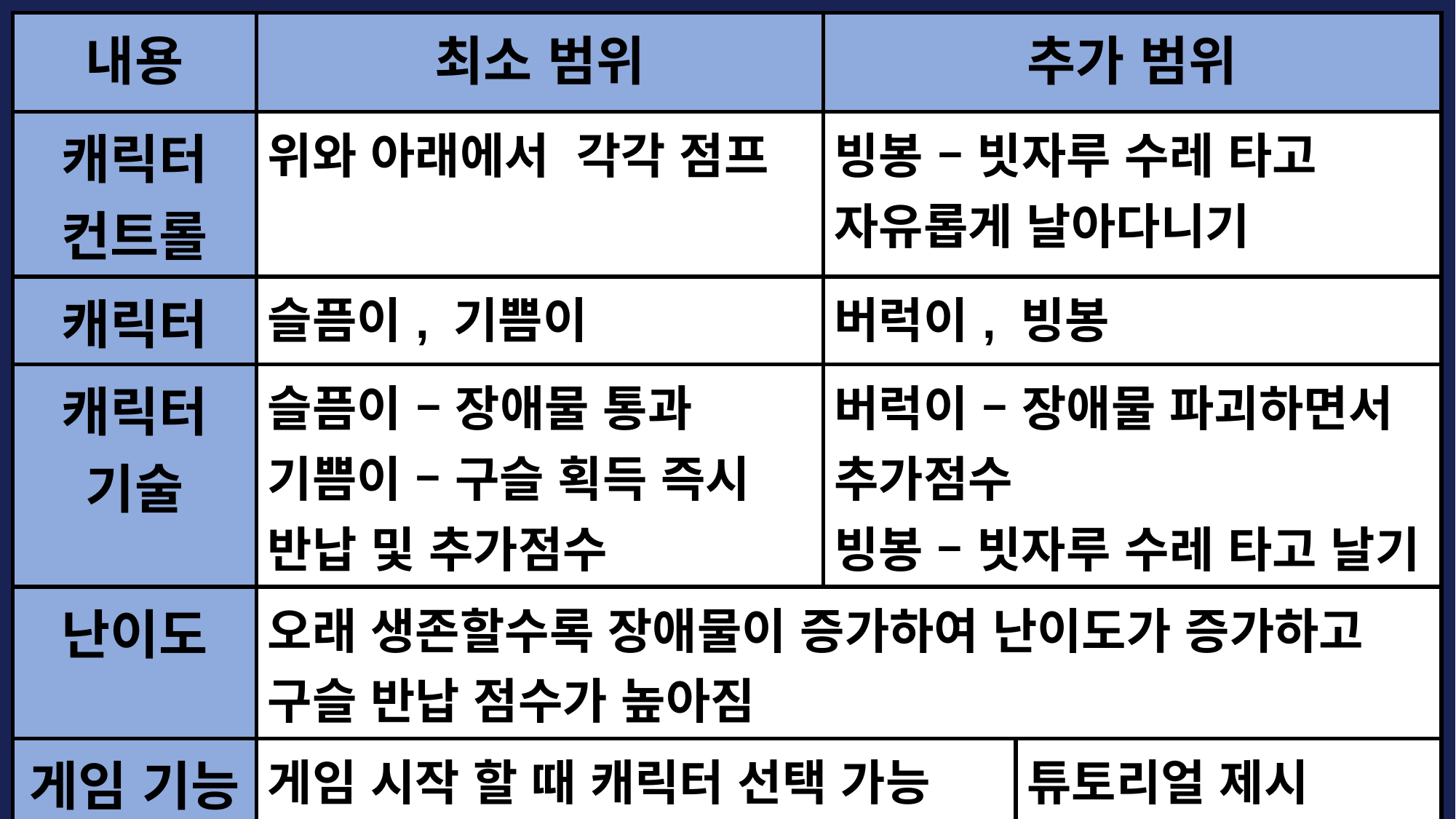

| 내용 | 최소 범위 | 추가 범위 | 추가 범위 |
| --- | --- | --- | --- |
| 캐릭터 컨트롤 | 위와 아래에서 각각 점프 | 빙봉 – 빗자루 수레 타고 자유롭게 날아다니기 | 빙봉 – 빗자루 수레 타고 자유롭게 날아다니기 |
| 캐릭터 | 슬픔이, 기쁨이 | 버럭이, 빙봉 | 버럭이, 빙봉 |
| 캐릭터 기술 | 슬픔이 – 장애물 통과 기쁨이 – 구슬 획득 즉시 반납 및 추가점수 | 버럭이 – 장애물 파괴하면서 추가점수 빙봉 – 빗자루 수레 타고 날기 | 버럭이 – 장애물 파괴하면서 추가점수 빙봉 – 빗자루 수레 타고 날기 |
| 난이도 | 오래 생존할수록 장애물이 증가하여 난이도가 증가하고 구슬 반납 점수가 높아짐 |  |  |
| 게임 기능 | 게임 시작 할 때 캐릭터 선택 가능 구슬 획득 시 뒤에 따라다님 구슬 반납 시 점수 획득 |  | 튜토리얼 제시 |
| 사운드 | 배경음악, 점프, 구슬획득, 구슬반납, 스킬 사용 등 약 5종 이상 |  |  |
| 애니메이션 | 각 캐릭터별로 기본상태, 달리기, 스킬 사용, 점프, 구슬 획득 및 반납 등 약 10종 이상 |  |  |